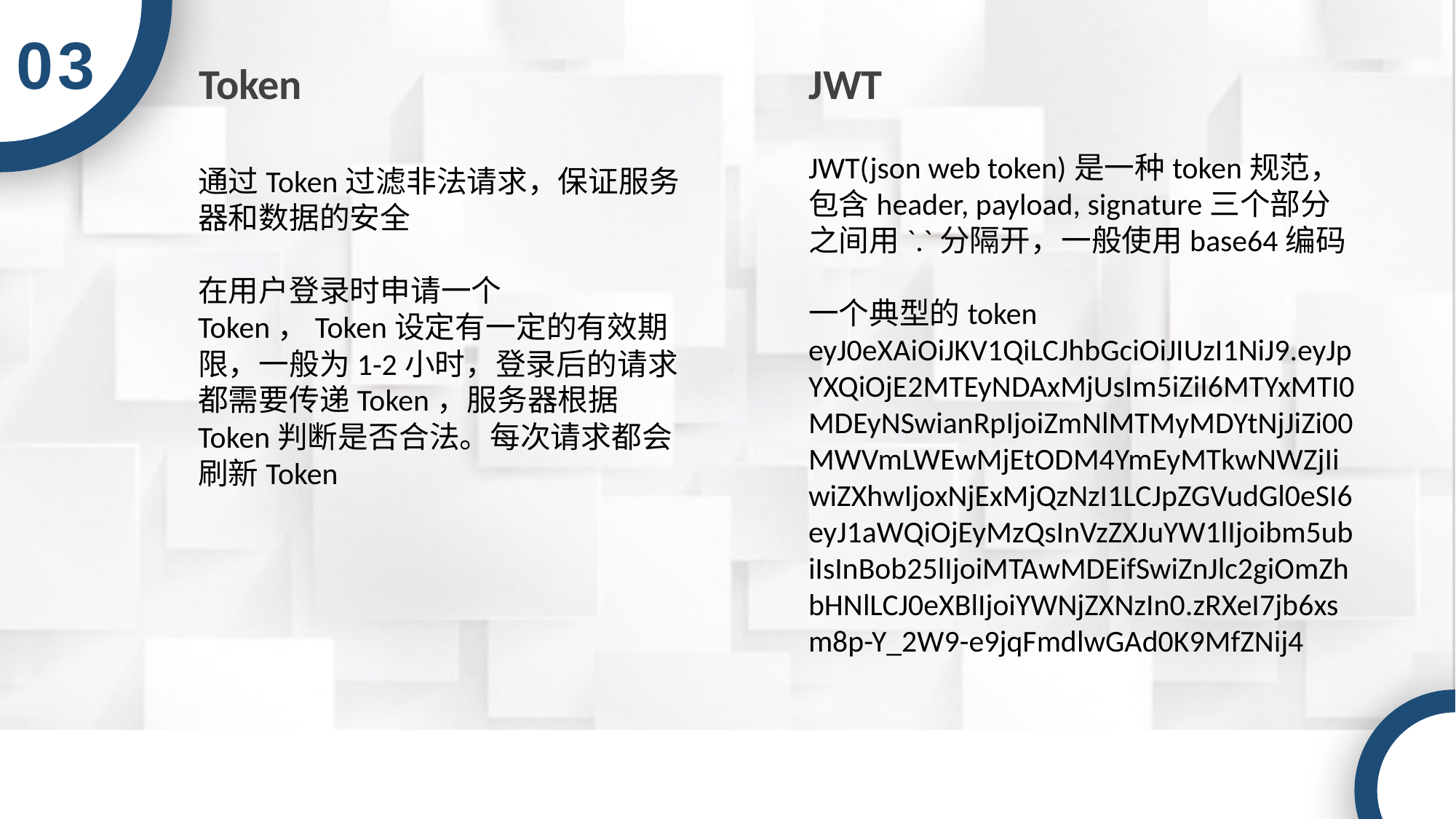

03
Token
JWT
JWT(json web token)是一种token规范，包含header, payload, signature三个部分之间用`.`分隔开，一般使用base64编码

一个典型的token
eyJ0eXAiOiJKV1QiLCJhbGciOiJIUzI1NiJ9.eyJpYXQiOjE2MTEyNDAxMjUsIm5iZiI6MTYxMTI0MDEyNSwianRpIjoiZmNlMTMyMDYtNjJiZi00MWVmLWEwMjEtODM4YmEyMTkwNWZjIiwiZXhwIjoxNjExMjQzNzI1LCJpZGVudGl0eSI6eyJ1aWQiOjEyMzQsInVzZXJuYW1lIjoibm5ubiIsInBob25lIjoiMTAwMDEifSwiZnJlc2giOmZhbHNlLCJ0eXBlIjoiYWNjZXNzIn0.zRXeI7jb6xsm8p-Y_2W9-e9jqFmdlwGAd0K9MfZNij4
通过Token过滤非法请求，保证服务器和数据的安全

在用户登录时申请一个Token，Token设定有一定的有效期限，一般为1-2小时，登录后的请求都需要传递Token，服务器根据Token判断是否合法。每次请求都会刷新Token

YOUR TECHNOLOGY PRODUCTS